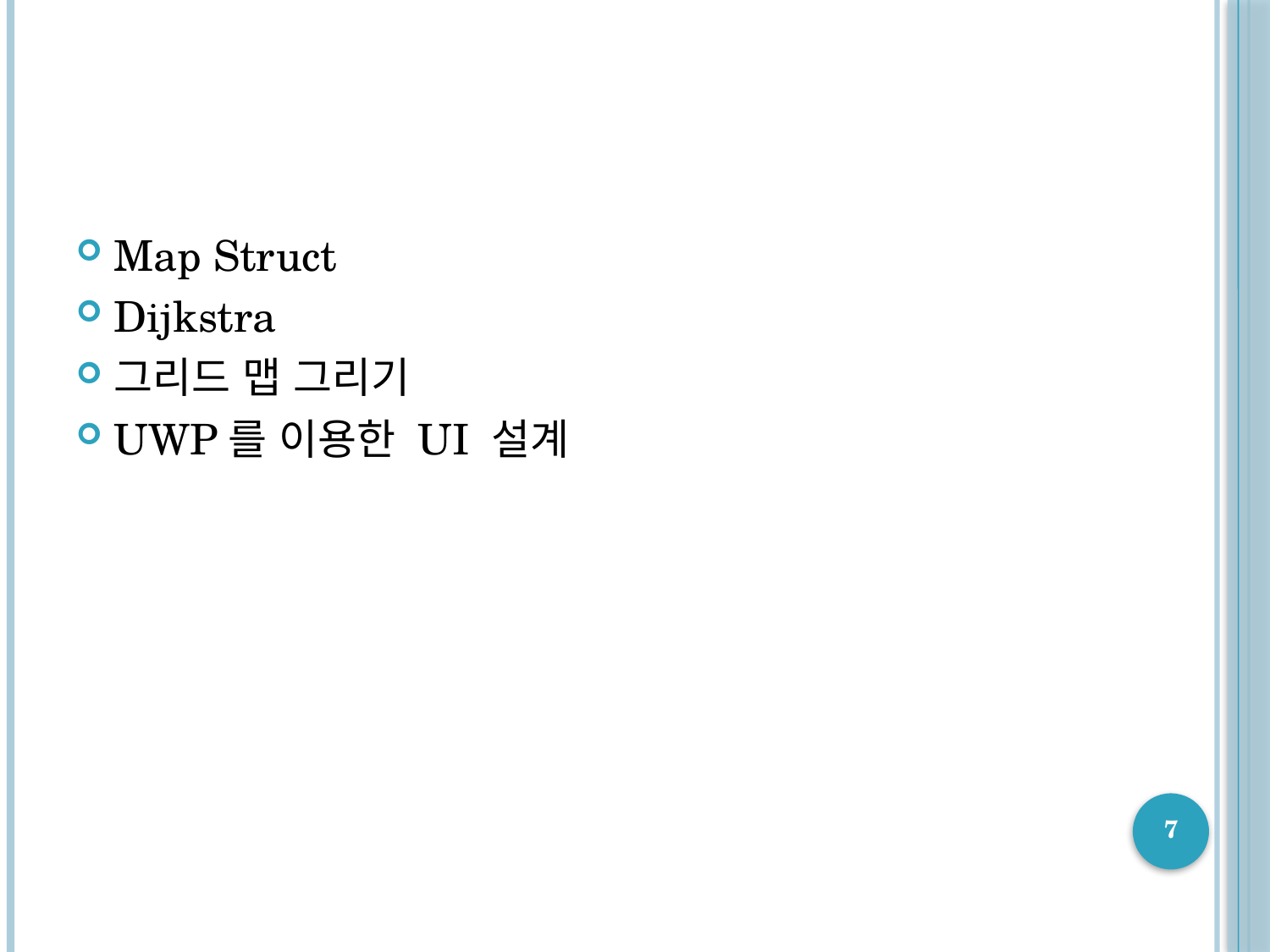

#
Map Struct
Dijkstra
그리드 맵 그리기
UWP를 이용한 UI 설계
7